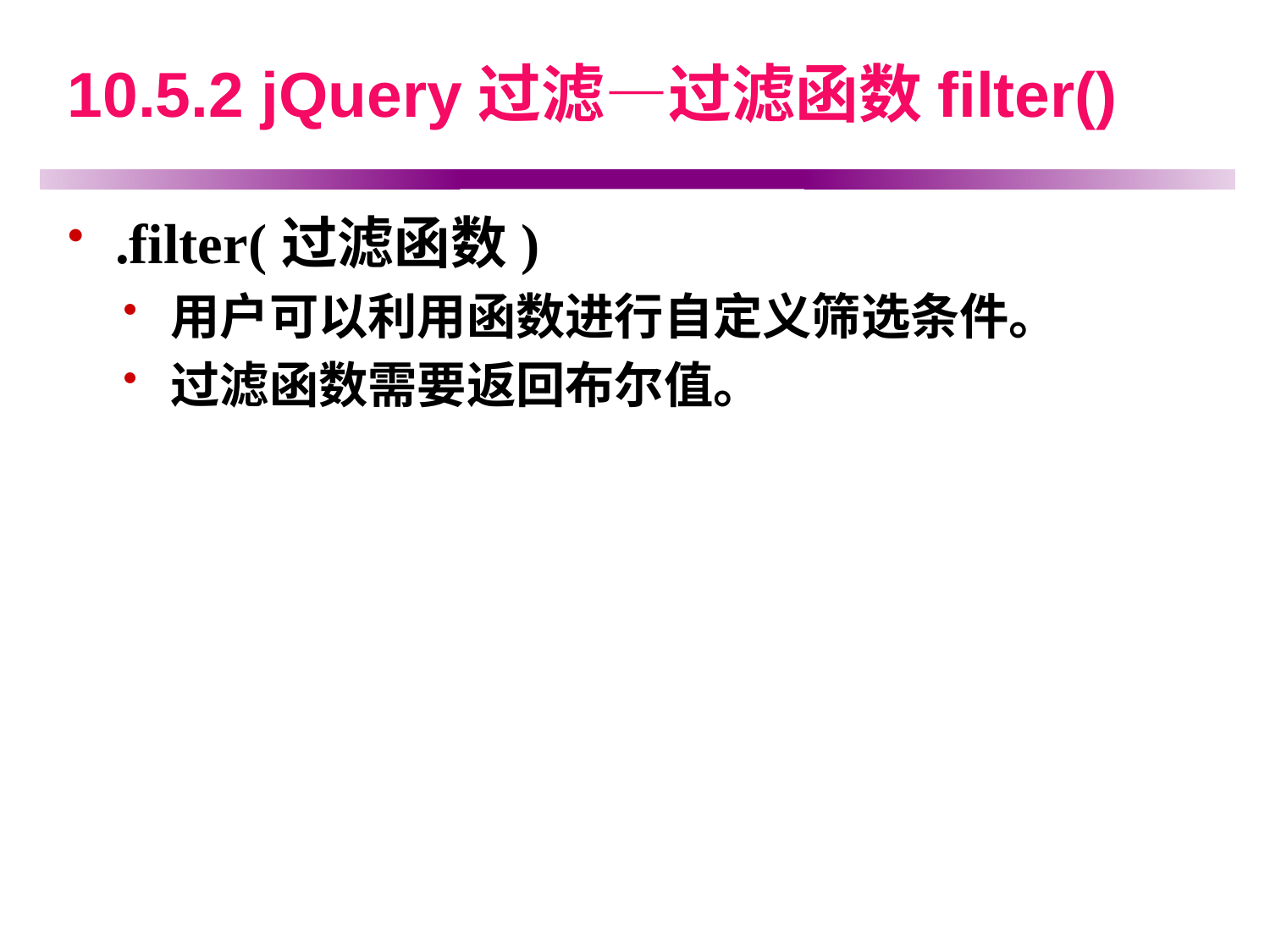

# 10.5.2 jQuery过滤—过滤函数filter()
.filter(过滤函数)
用户可以利用函数进行自定义筛选条件。
过滤函数需要返回布尔值。